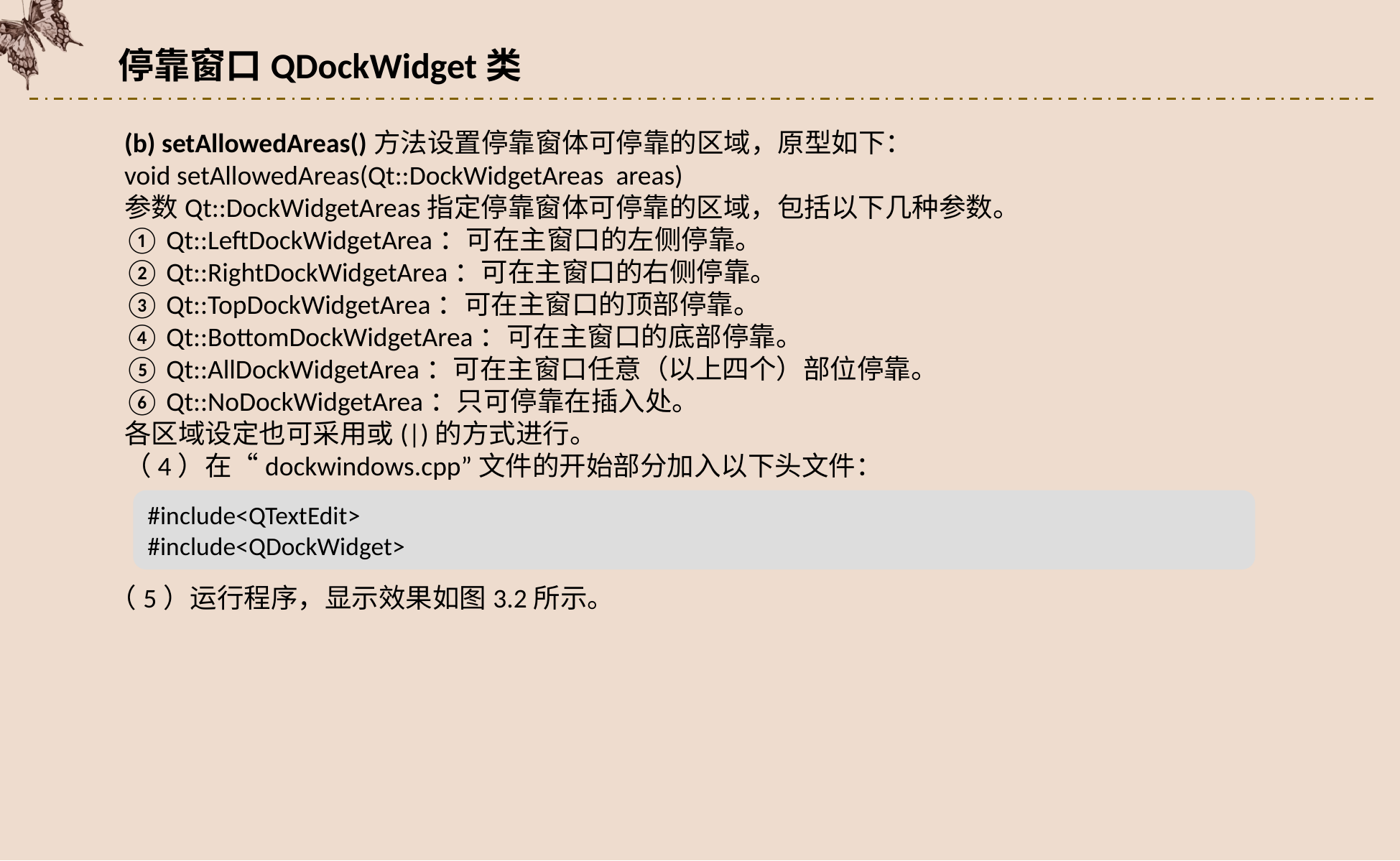

停靠窗口QDockWidget类
(b) setAllowedAreas()方法设置停靠窗体可停靠的区域，原型如下：
void setAllowedAreas(Qt::DockWidgetAreas  areas)
参数Qt::DockWidgetAreas指定停靠窗体可停靠的区域，包括以下几种参数。
① Qt::LeftDockWidgetArea：可在主窗口的左侧停靠。
② Qt::RightDockWidgetArea：可在主窗口的右侧停靠。
③ Qt::TopDockWidgetArea：可在主窗口的顶部停靠。
④ Qt::BottomDockWidgetArea：可在主窗口的底部停靠。
⑤ Qt::AllDockWidgetArea：可在主窗口任意（以上四个）部位停靠。
⑥ Qt::NoDockWidgetArea：只可停靠在插入处。
各区域设定也可采用或(|)的方式进行。
（4）在“dockwindows.cpp”文件的开始部分加入以下头文件：
#include<QTextEdit>
#include<QDockWidget>
（5）运行程序，显示效果如图3.2所示。